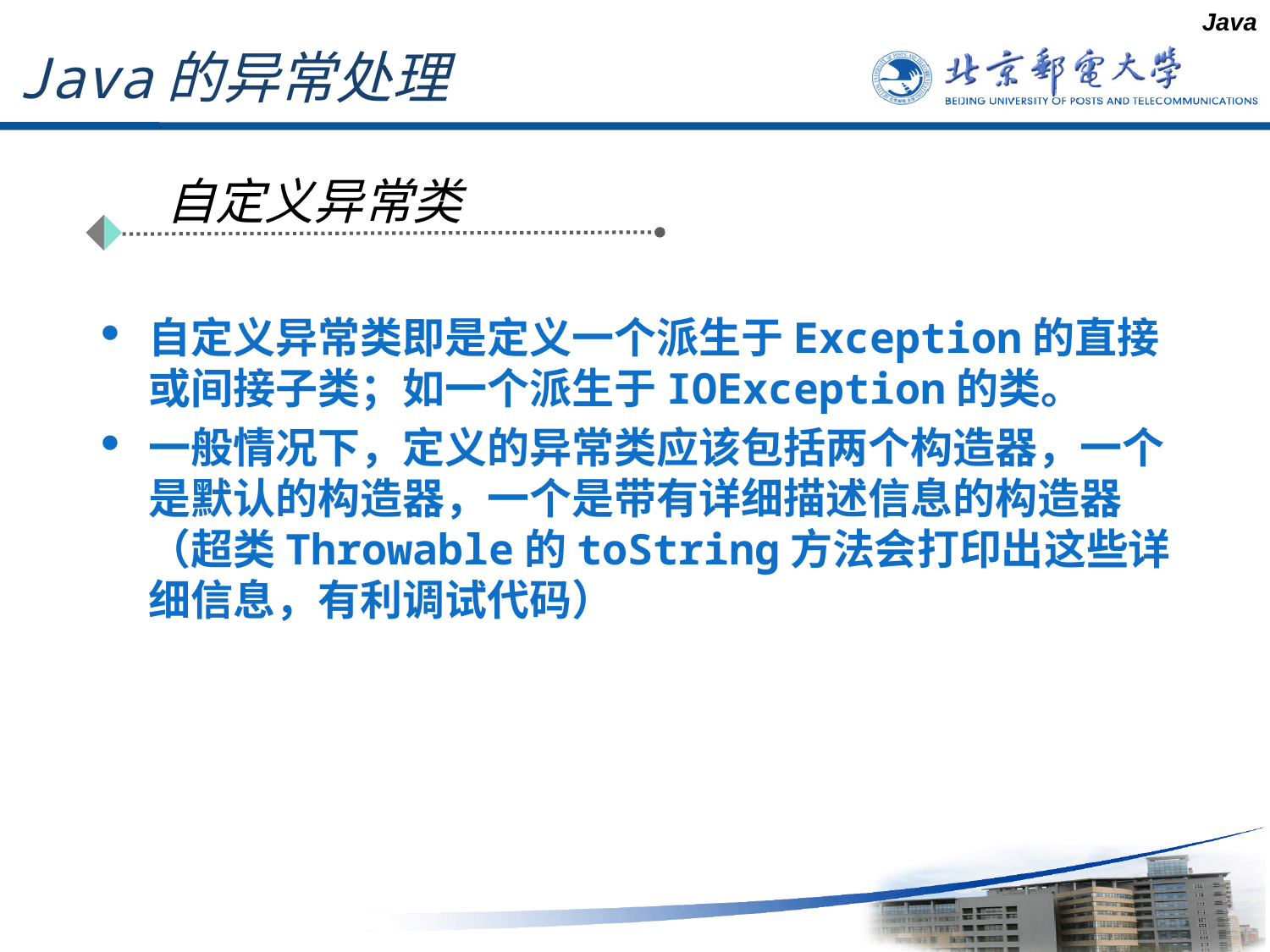

Java
# Java的异常处理

自定义异常类

自定义异常类即是定义一个派生于Exception的直接或间接子类；如一个派生于IOException的类。
一般情况下，定义的异常类应该包括两个构造器，一个是默认的构造器，一个是带有详细描述信息的构造器（超类Throwable的toString方法会打印出这些详细信息，有利调试代码）